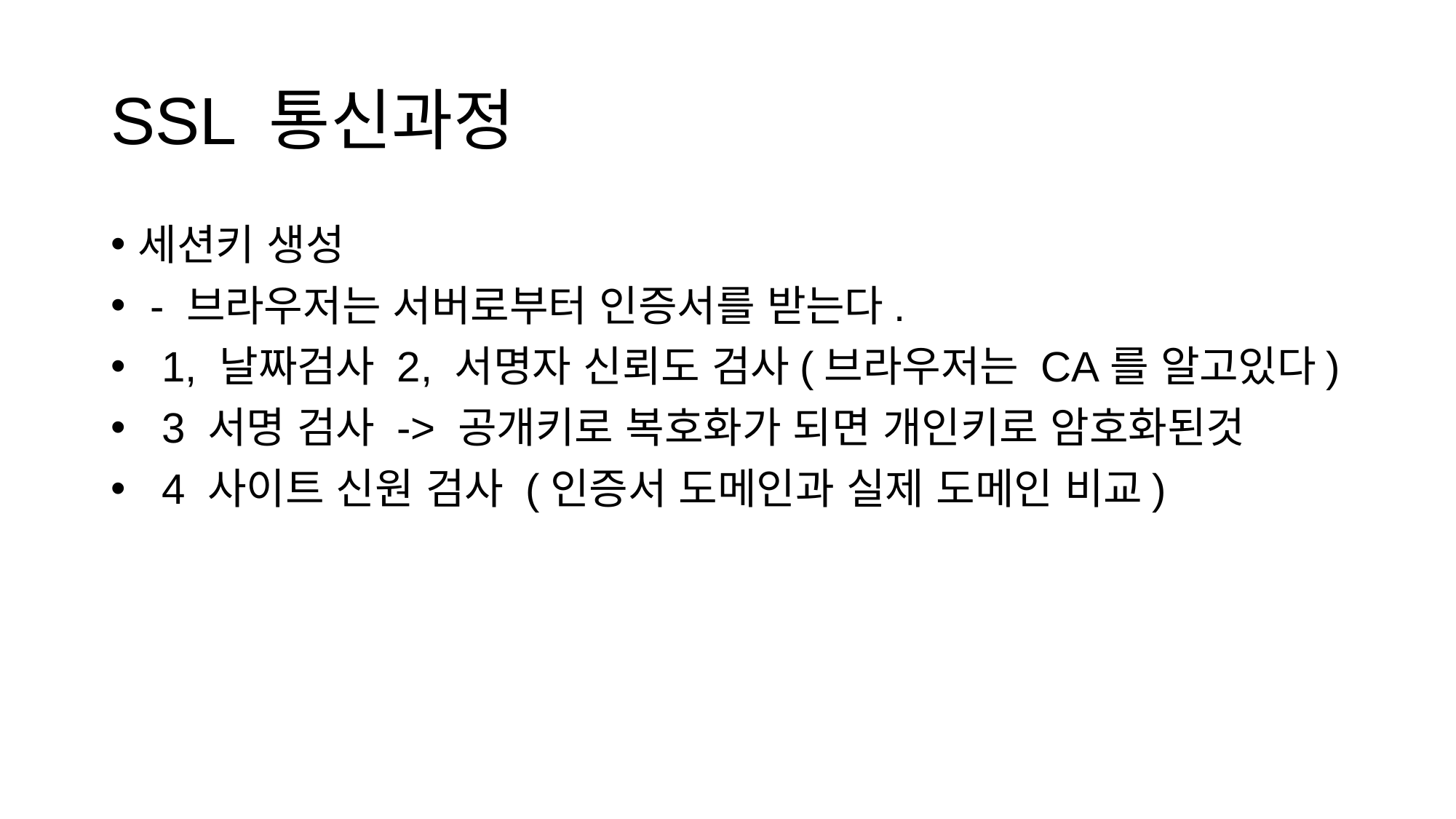

# SSL 통신과정
세션키 생성
 - 브라우저는 서버로부터 인증서를 받는다.
  1, 날짜검사 2, 서명자 신뢰도 검사(브라우저는 CA를 알고있다)
  3 서명 검사 -> 공개키로 복호화가 되면 개인키로 암호화된것
  4 사이트 신원 검사 (인증서 도메인과 실제 도메인 비교)